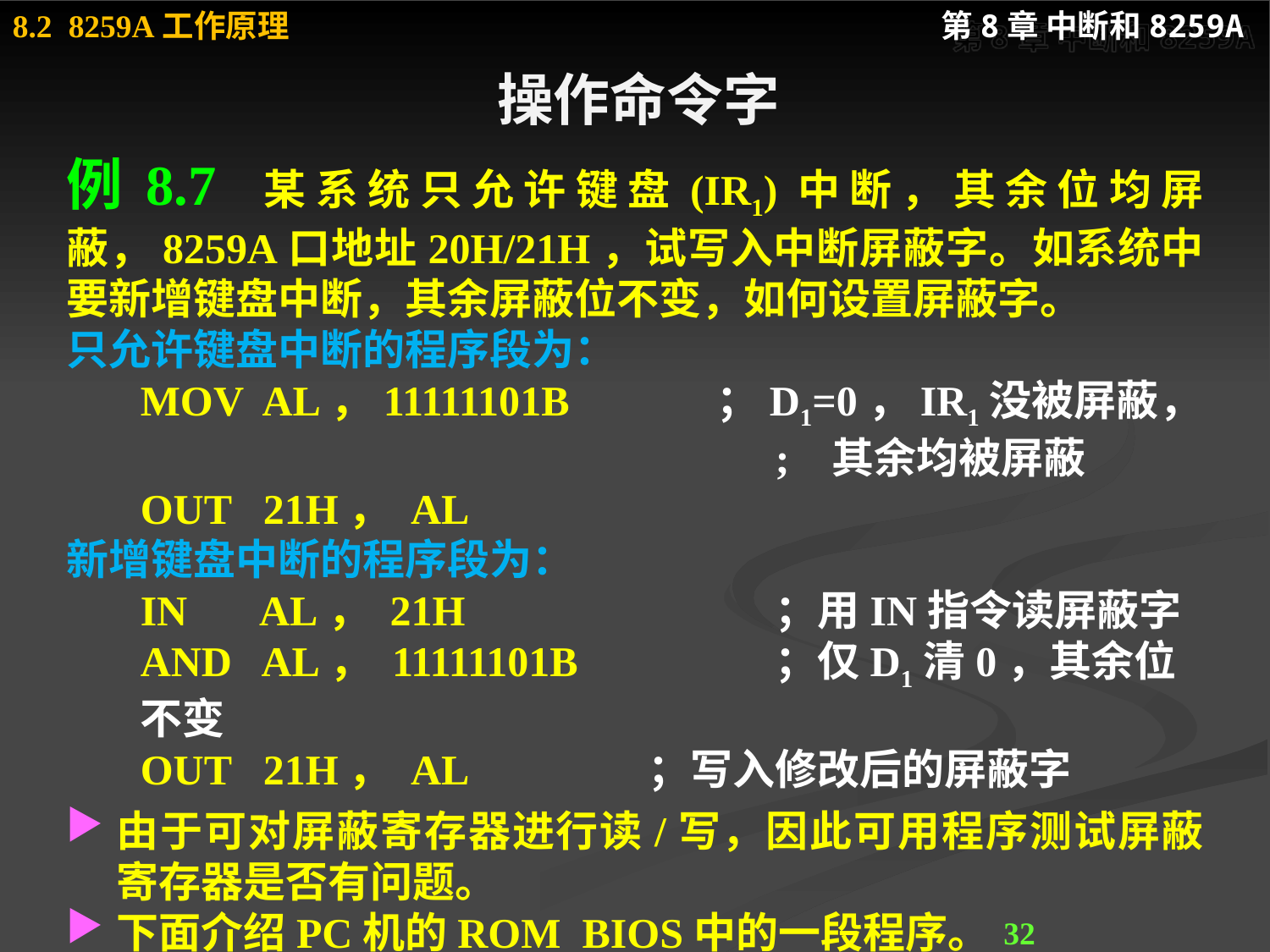

# 操作命令字
例8.7 某系统只允许键盘(IR1)中断，其余位均屏蔽，8259A口地址20H/21H，试写入中断屏蔽字。如系统中要新增键盘中断，其余屏蔽位不变，如何设置屏蔽字。
只允许键盘中断的程序段为：
       MOV  AL，11111101B             ；D1=0，IR1没被屏蔽，
					            ;   其余均被屏蔽
       OUT   21H， AL
新增键盘中断的程序段为：
       IN       AL， 21H        		；用IN指令读屏蔽字
       AND   AL， 11111101B       	；仅D1清0，其余位不变
       OUT   21H， AL             	；写入修改后的屏蔽字
由于可对屏蔽寄存器进行读/写，因此可用程序测试屏蔽寄存器是否有问题。
下面介绍PC机的ROM  BIOS中的一段程序。